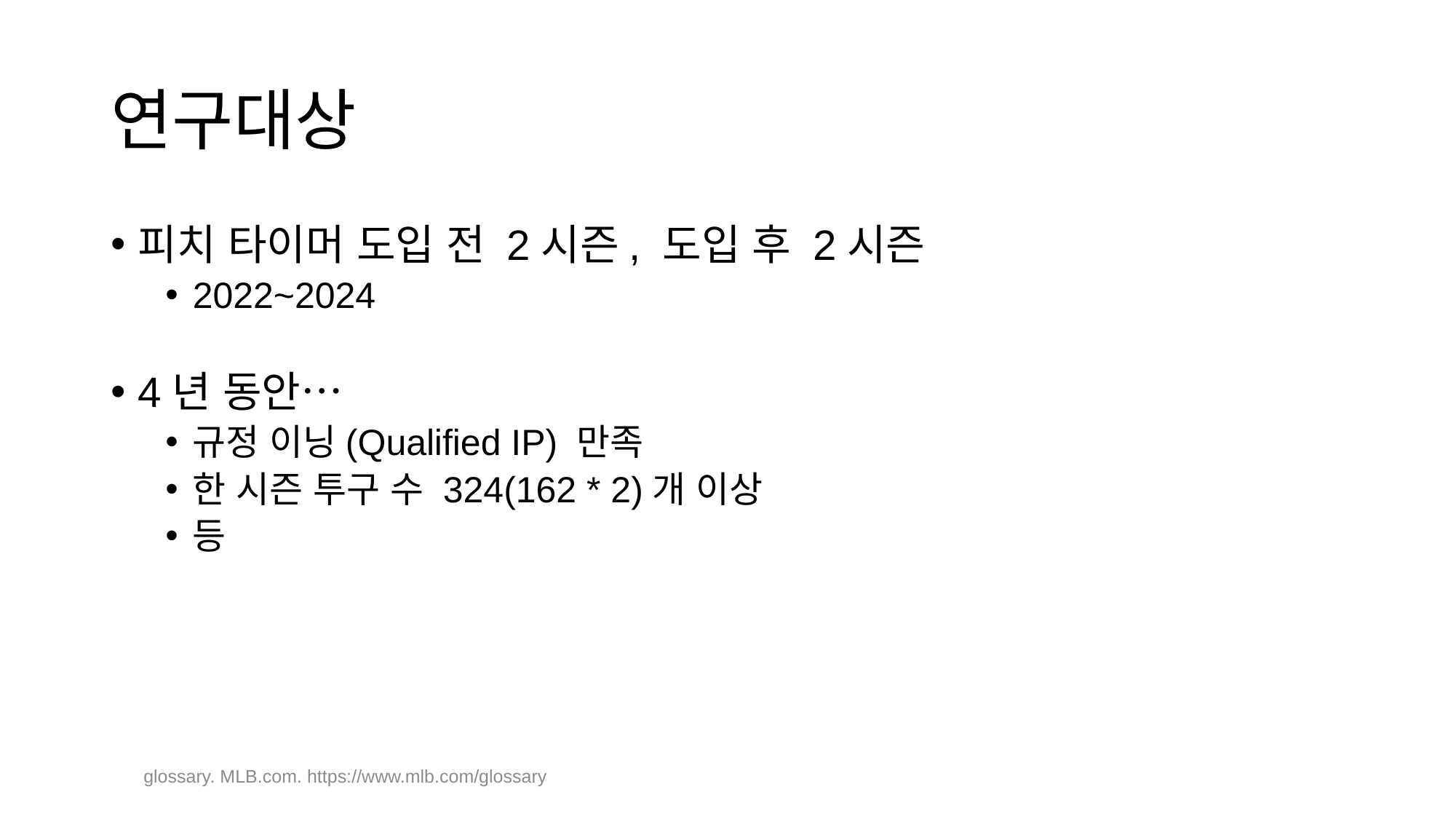

# 연구대상
피치 타이머 도입 전 2시즌, 도입 후 2시즌
2022~2024
4년 동안…
규정 이닝(Qualified IP) 만족
한 시즌 투구 수 324(162 * 2)개 이상
등

glossary. MLB.com. https://www.mlb.com/glossary